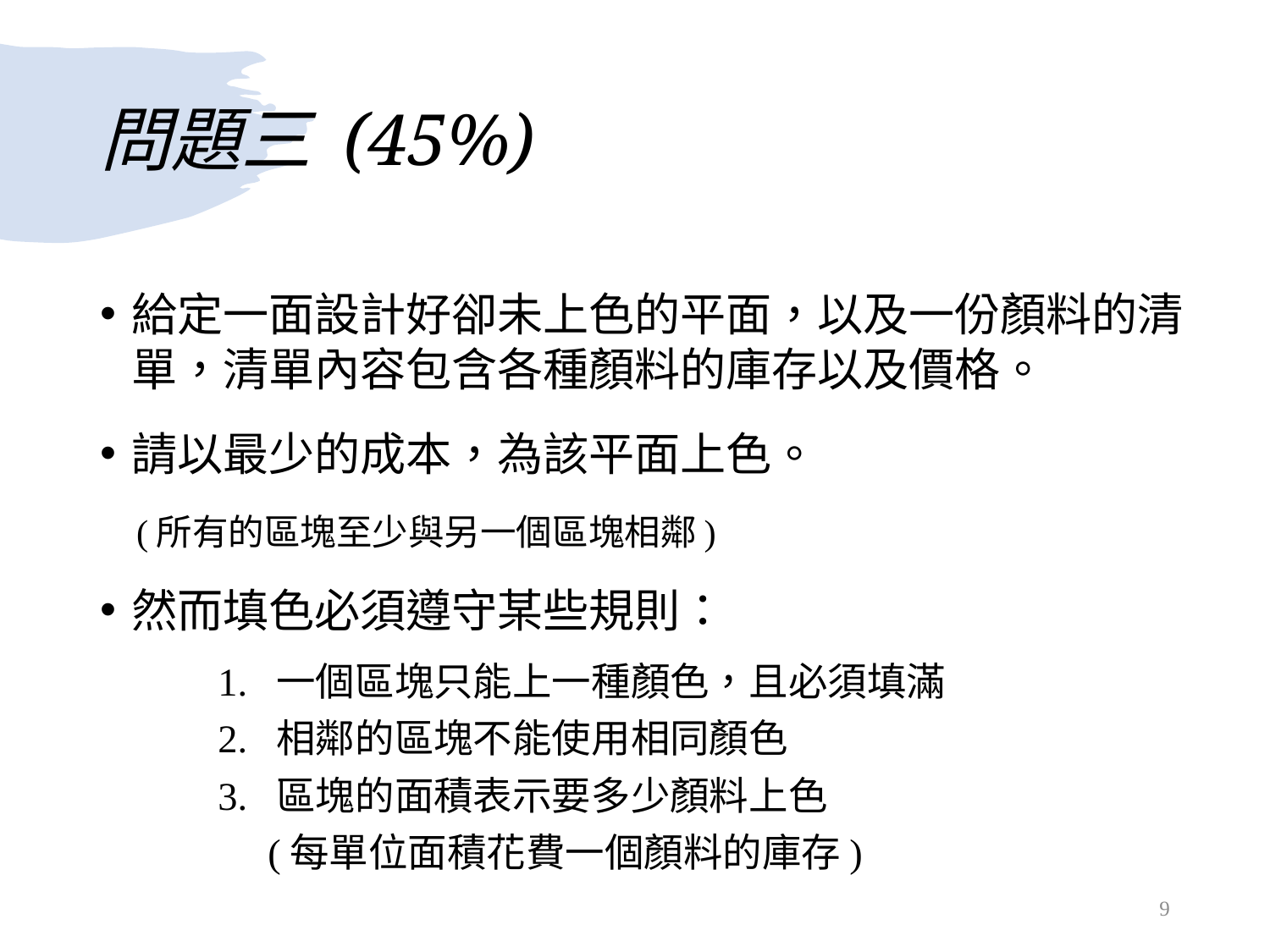

# 問題三 (45%)
給定一面設計好卻未上色的平面，以及一份顏料的清單，清單內容包含各種顏料的庫存以及價格。
請以最少的成本，為該平面上色。
    (所有的區塊至少與另一個區塊相鄰)
然而填色必須遵守某些規則：
    	1.  一個區塊只能上一種顏色，且必須填滿
    	2.  相鄰的區塊不能使用相同顏色
    	3.  區塊的面積表示要多少顏料上色
	     (每單位面積花費一個顏料的庫存)

9